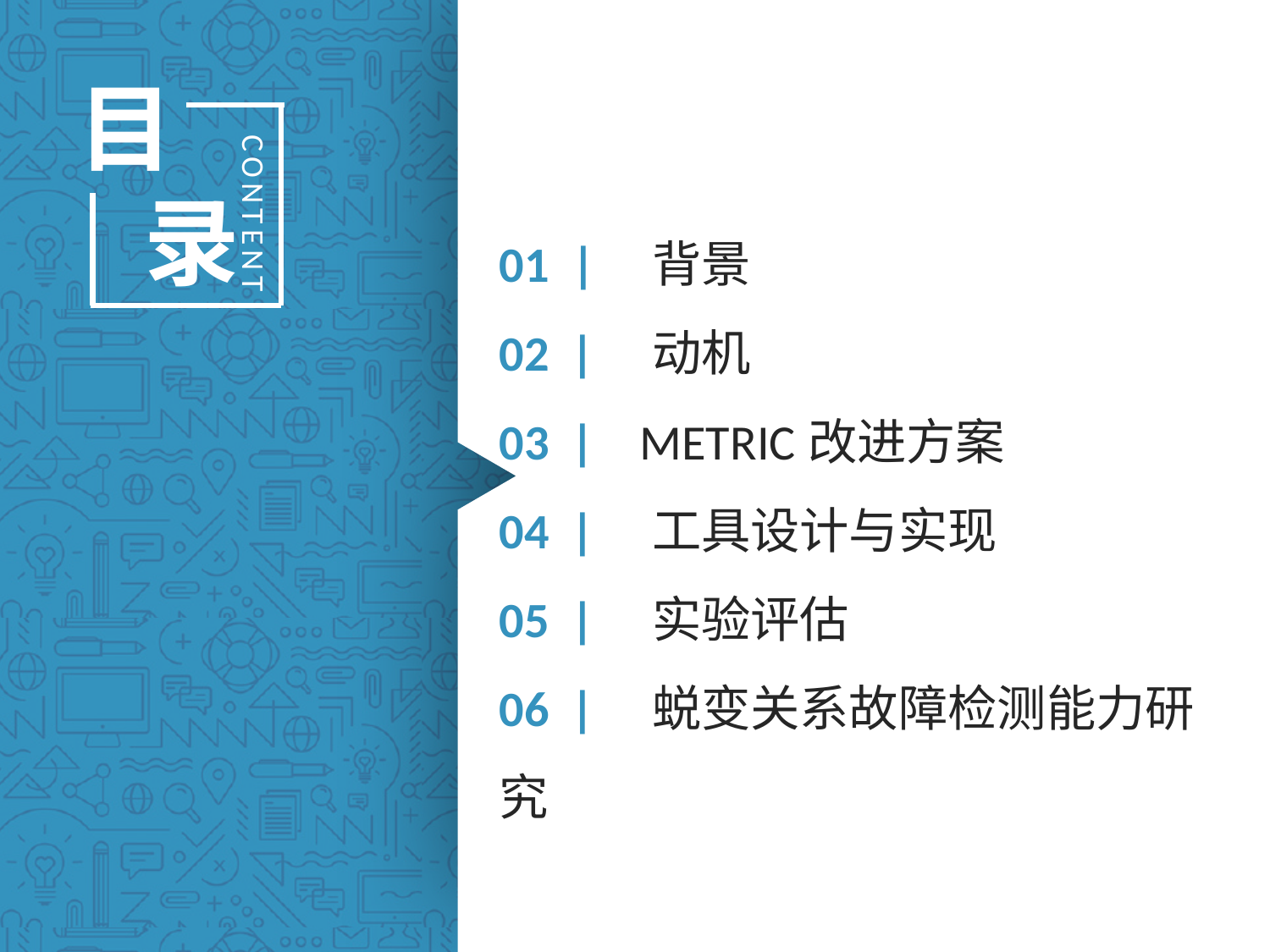

目
  录
CONTENT
01  |    背景
02  |    动机
03  |    METRIC改进方案
04  |    工具设计与实现
05  |    实验评估
06  |    蜕变关系故障检测能力研究